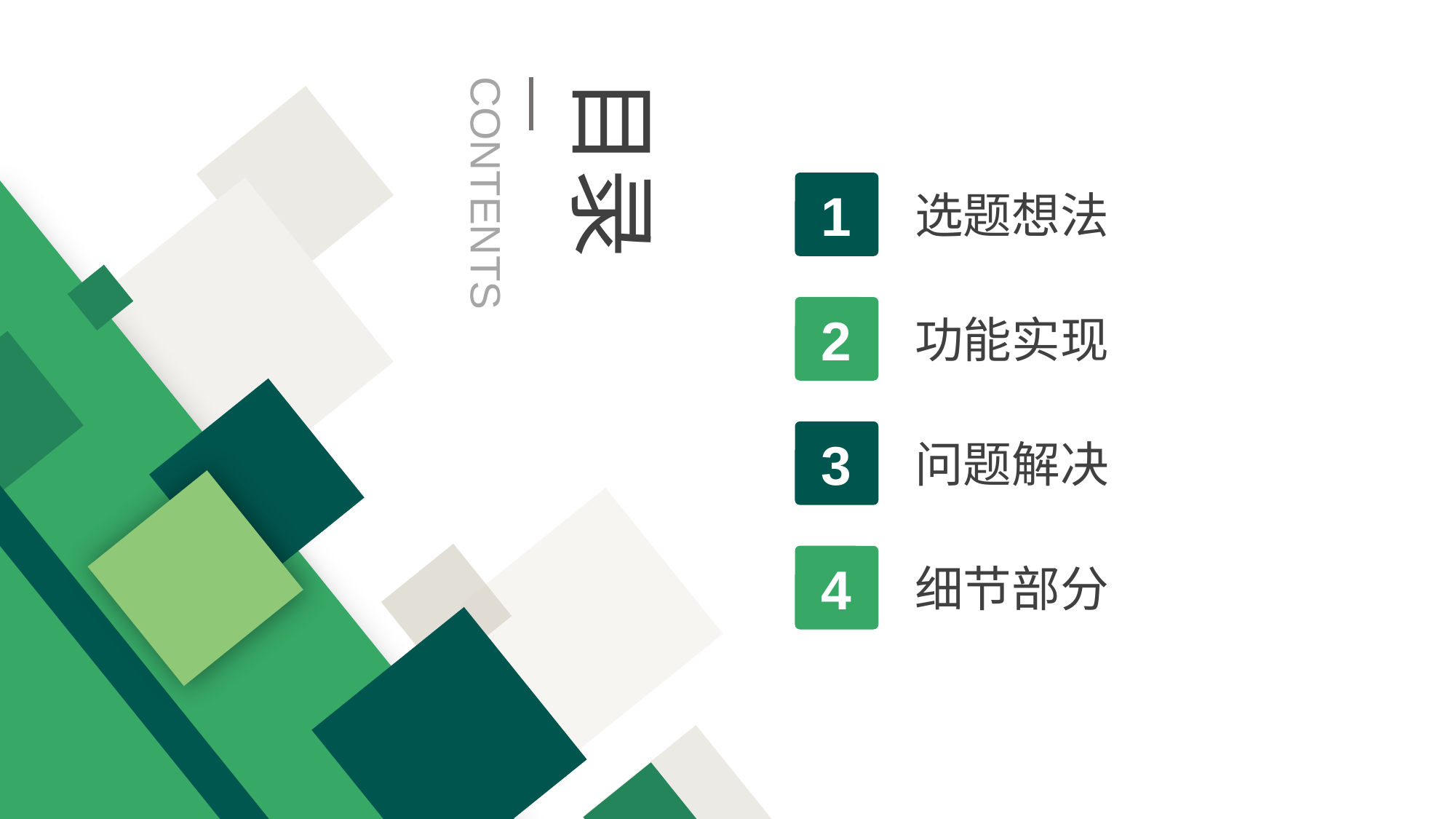

目录
CONTENTS
1
选题想法
2
功能实现
3
问题解决
4
细节部分